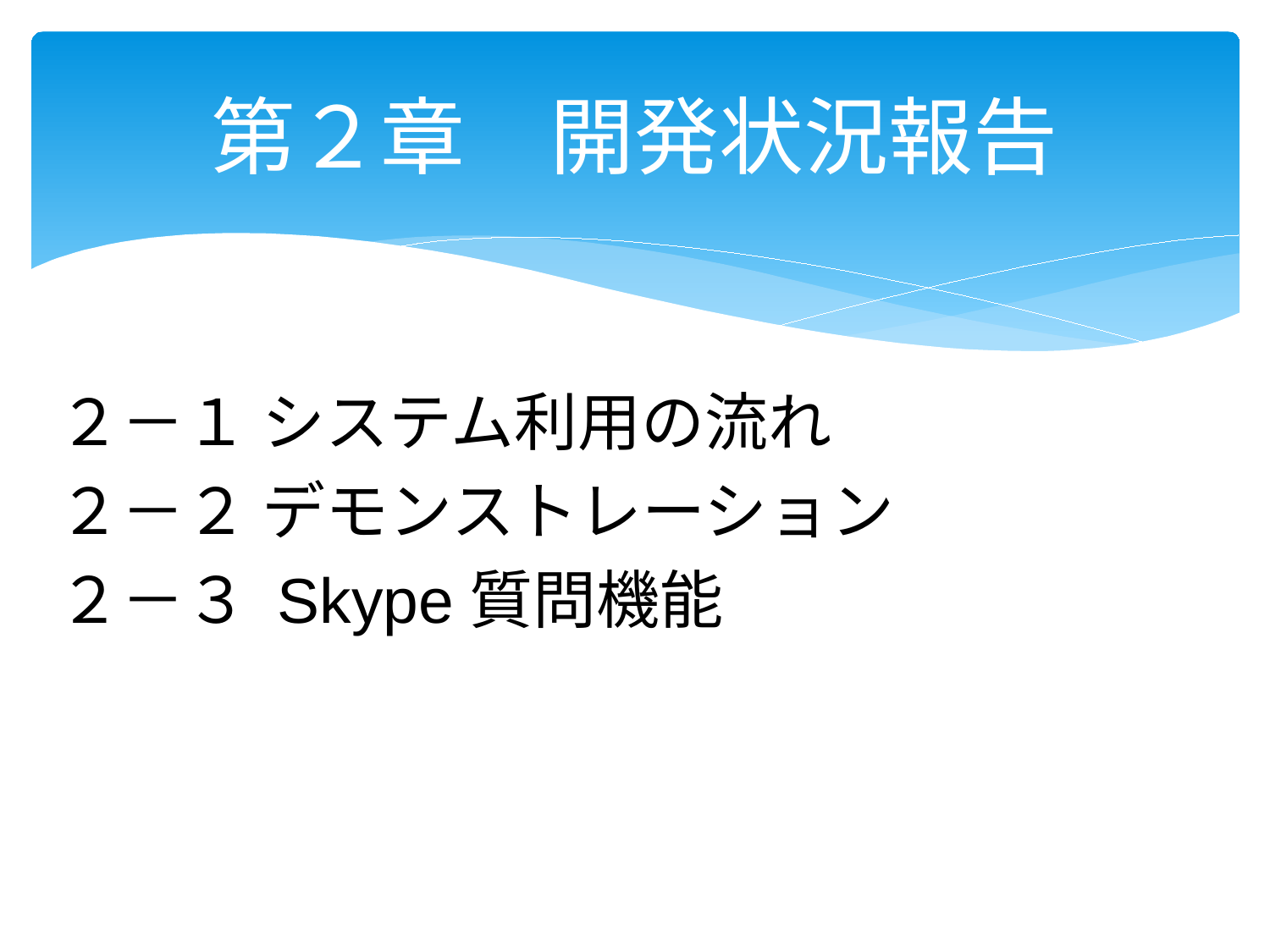

# 第２章　開発状況報告
２－１ システム利用の流れ
２－２ デモンストレーション
２－３ Skype質問機能